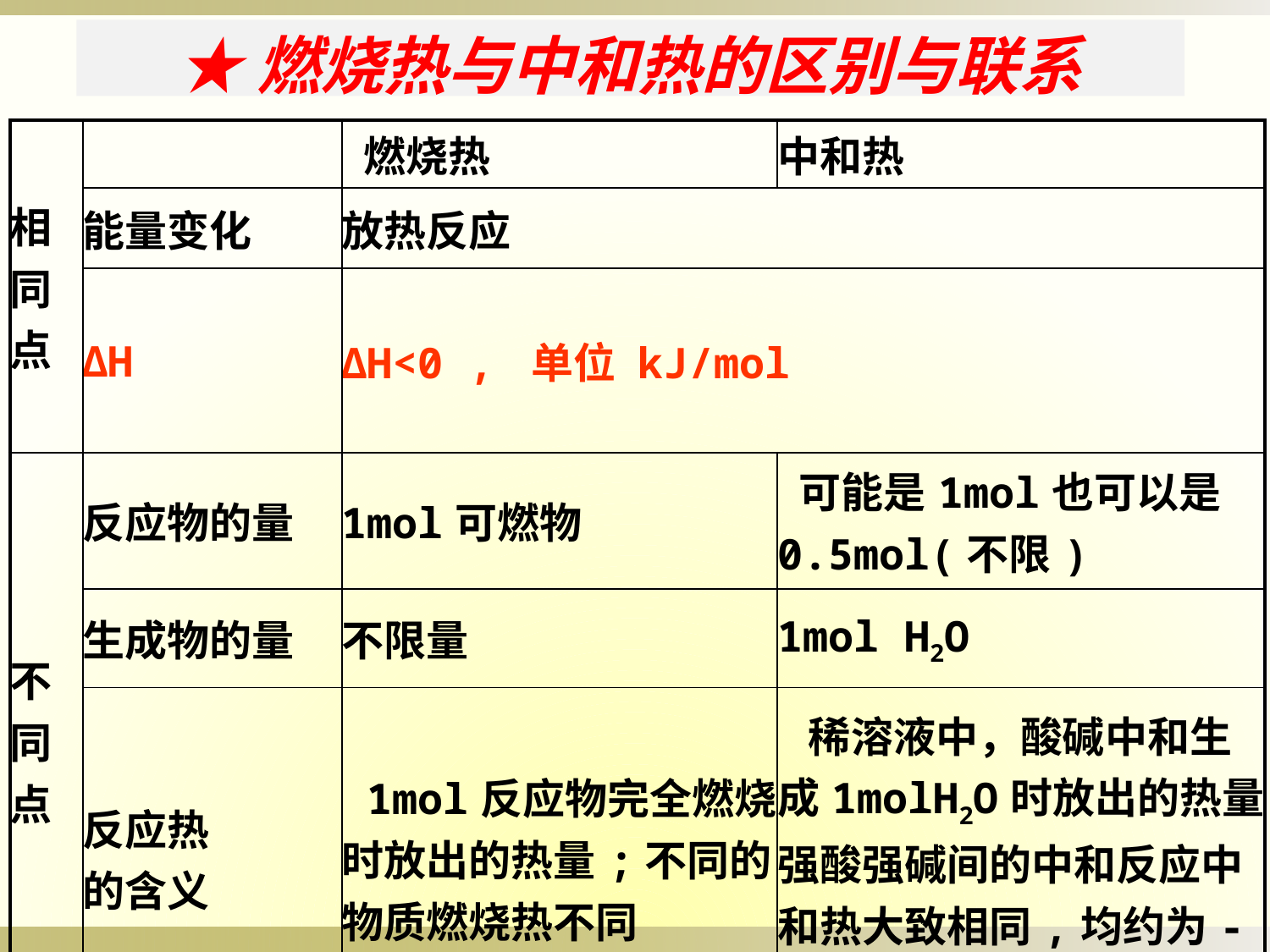

★燃烧热与中和热的区别与联系
| 相 同 点 |  | 燃烧热 | 中和热 |
| --- | --- | --- | --- |
|  | 能量变化 | 放热反应 |  |
|  | ΔH | ΔH<0 , 单位 kJ/mol |  |
| 不 同 点 | 反应物的量 | 1mol可燃物 | 可能是1mol也可以是0.5mol(不限) |
|  | 生成物的量 | 不限量 | 1mol H2O |
|  | 反应热 的含义 | 1mol反应物完全燃烧时放出的热量;不同的物质燃烧热不同 | 稀溶液中，酸碱中和生成1molH2O时放出的热量,强酸强碱间的中和反应中和热大致相同,均约为-57.3kJ/mol |